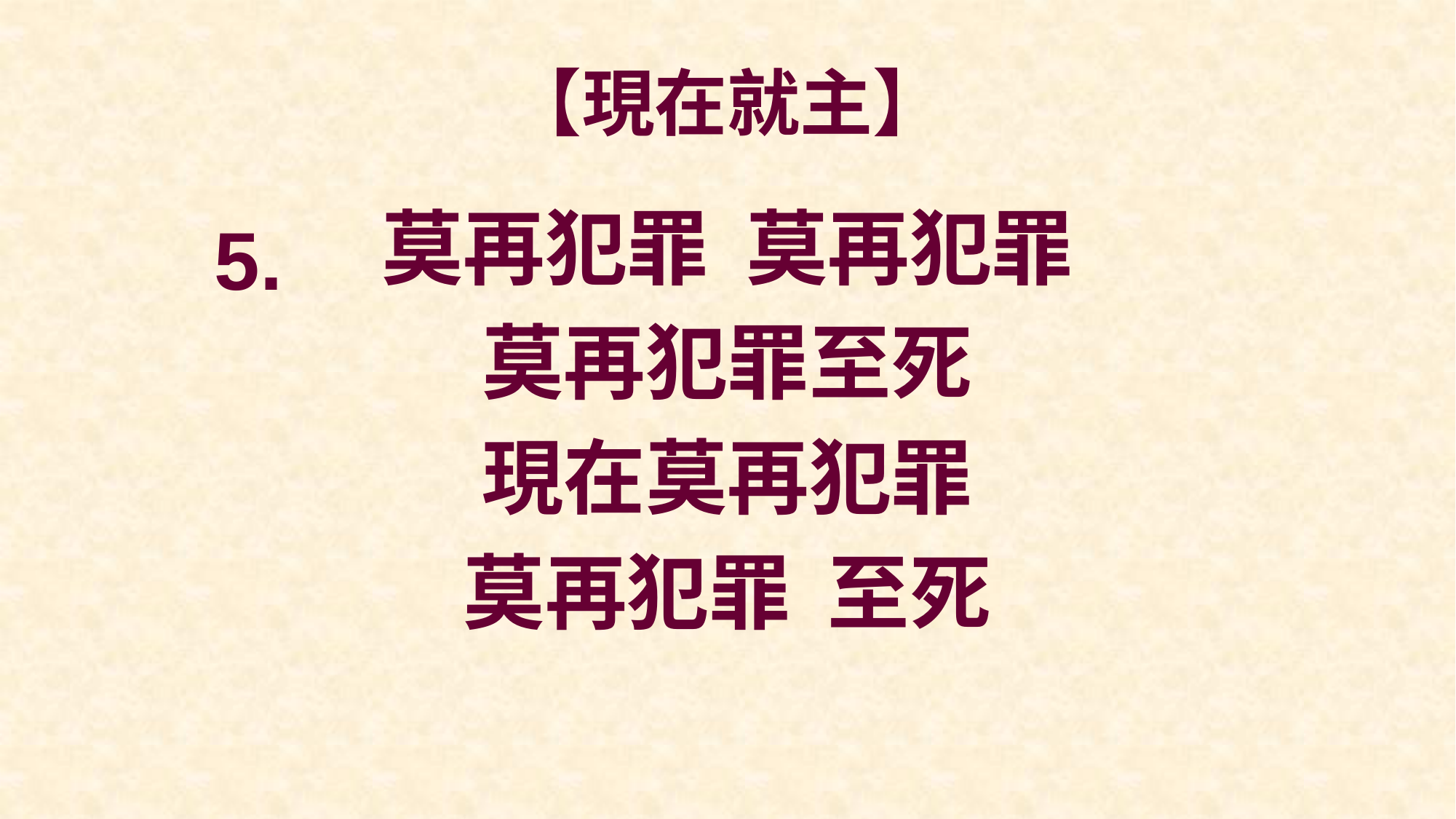

# 【現在就主】
莫再犯罪  莫再犯罪
莫再犯罪至死
現在莫再犯罪
莫再犯罪  至死
5.